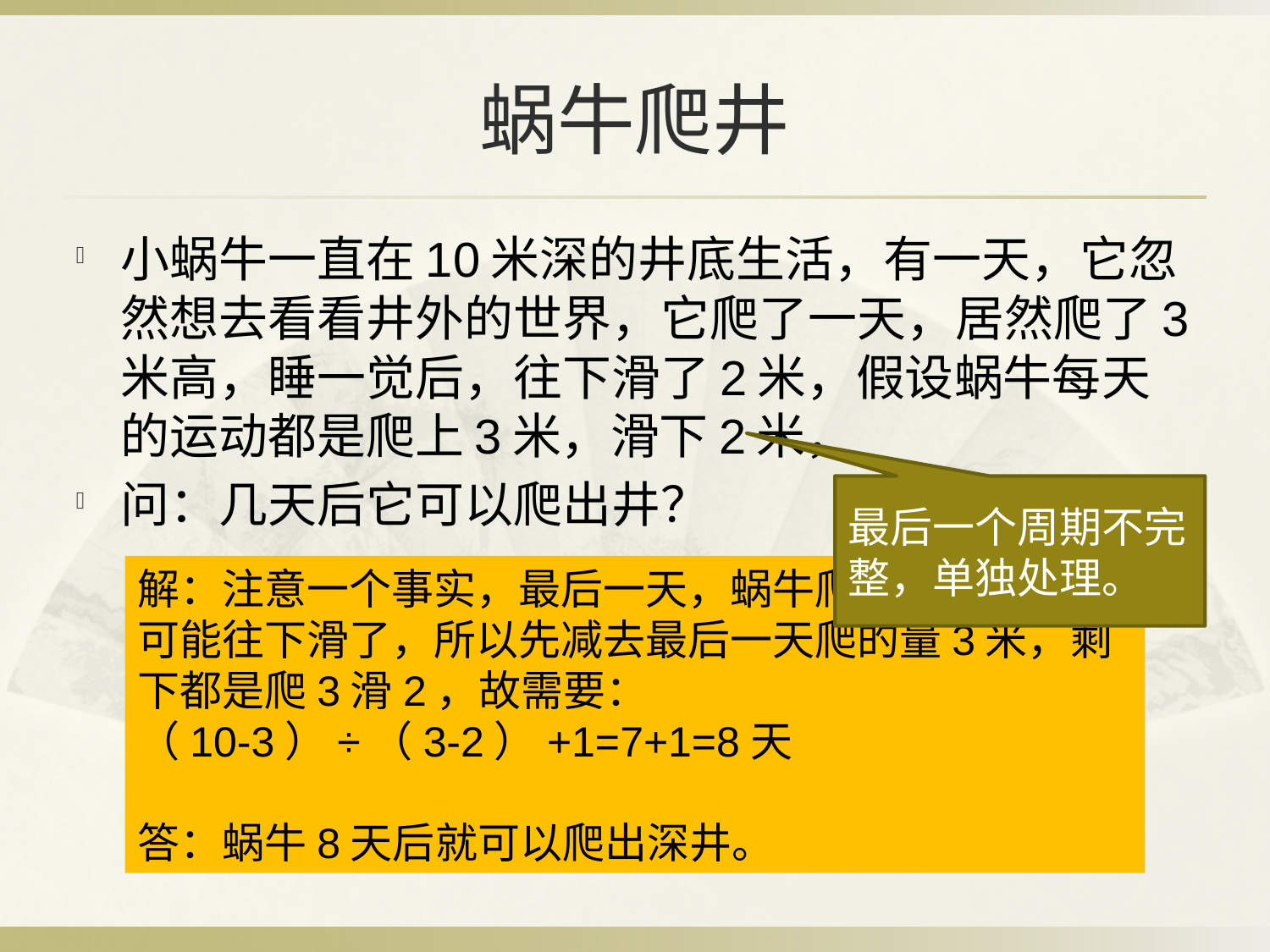

# 蜗牛爬井
小蜗牛一直在10米深的井底生活，有一天，它忽然想去看看井外的世界，它爬了一天，居然爬了3米高，睡一觉后，往下滑了2米，假设蜗牛每天的运动都是爬上3米，滑下2米，
问：几天后它可以爬出井？
最后一个周期不完整，单独处理。
解：注意一个事实，最后一天，蜗牛爬出井后，就不可能往下滑了，所以先减去最后一天爬的量3米，剩下都是爬3滑2，故需要：
（10-3）÷（3-2）+1=7+1=8天

答：蜗牛8天后就可以爬出深井。